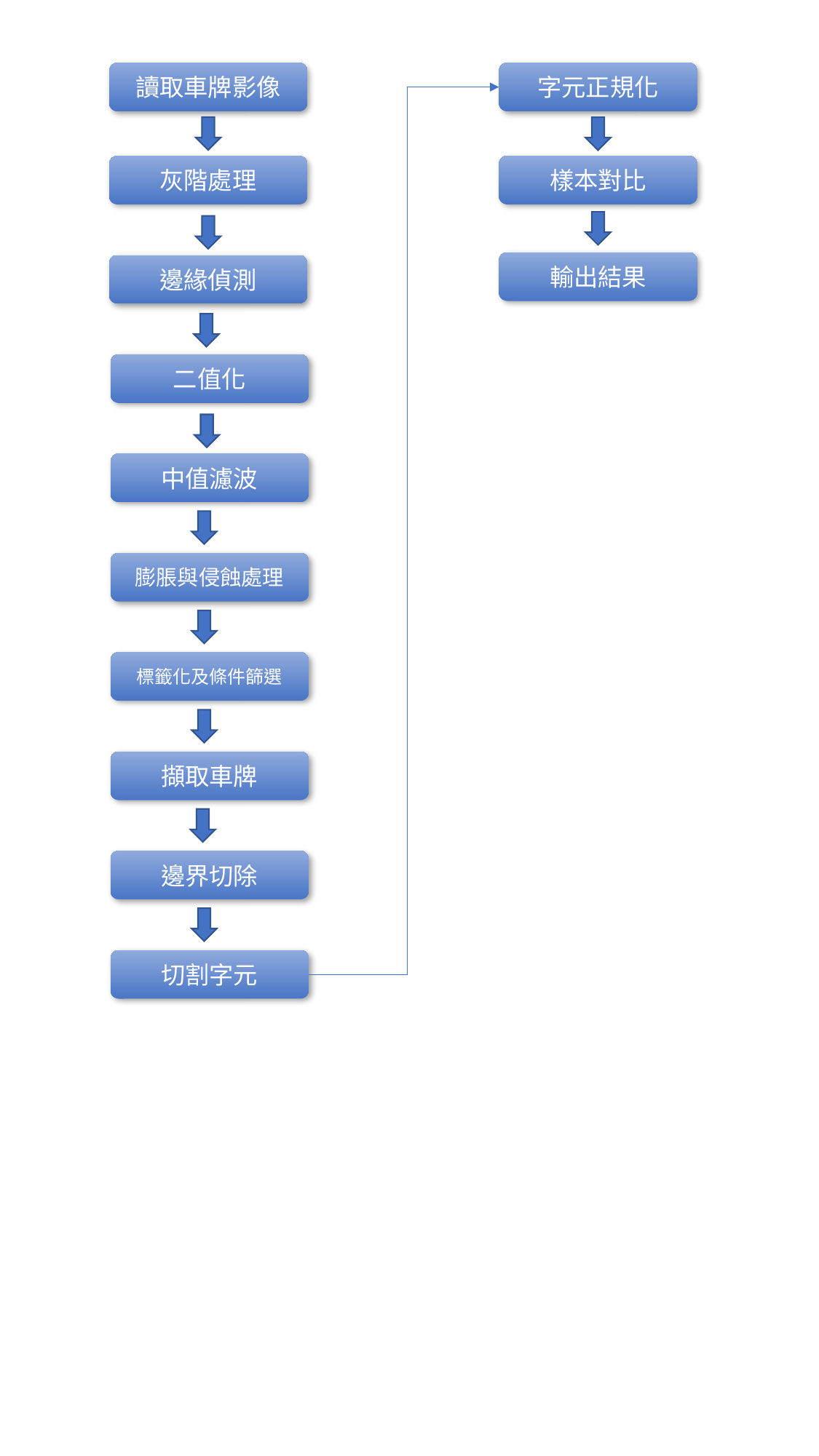

讀取車牌影像
字元正規化

灰階處理
樣本對比

輸出結果
邊緣偵測

二值化

中值濾波

膨脹與侵蝕處理

標籤化及條件篩選

擷取車牌

邊界切除

切割字元